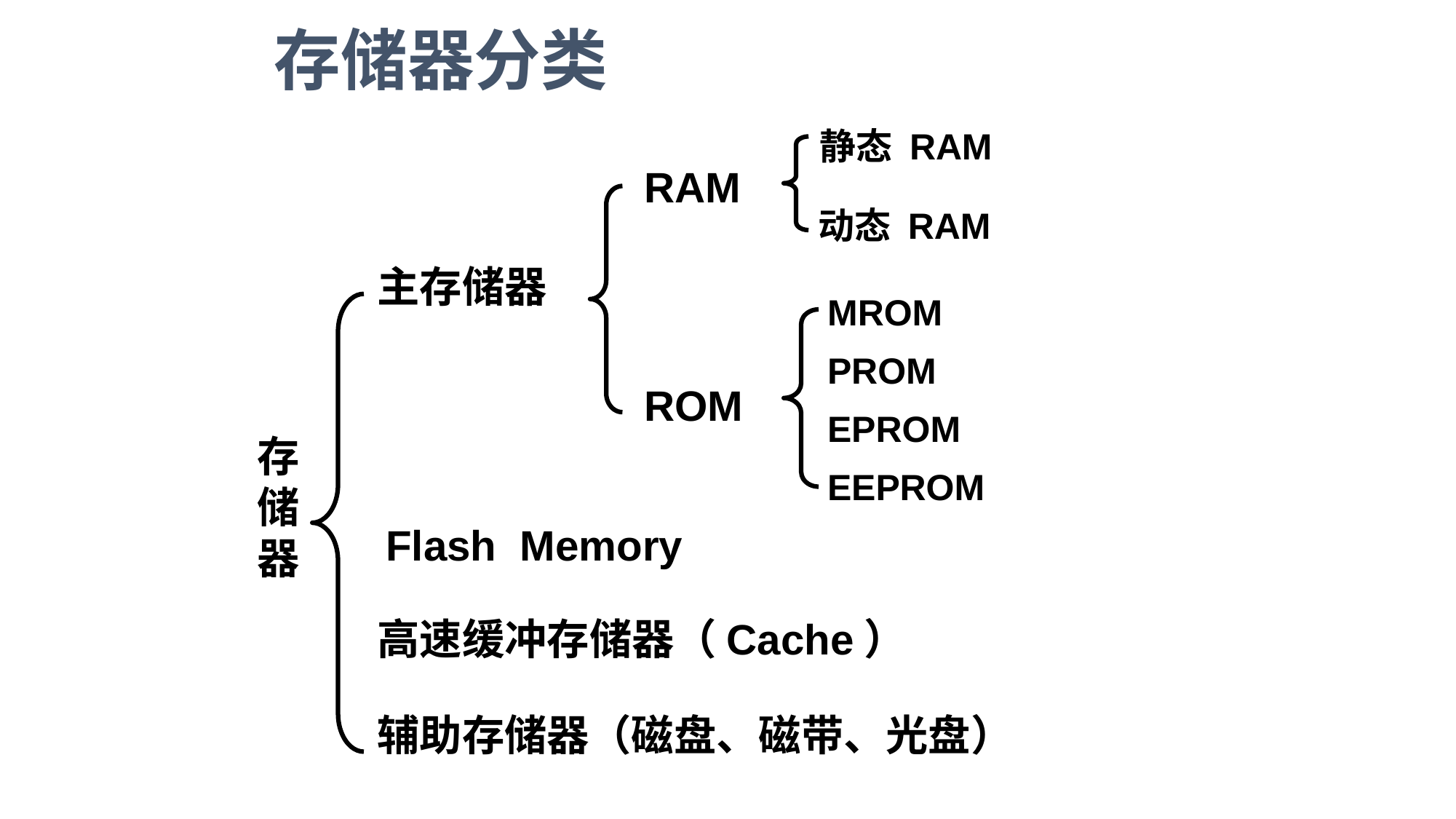

存储器分类
静态 RAM
动态 RAM

RAM
ROM

主存储器
MROM

PROM
EPROM
存
储
器
EEPROM
Flash  Memory
高速缓冲存储器（Cache）
辅助存储器（磁盘、磁带、光盘）